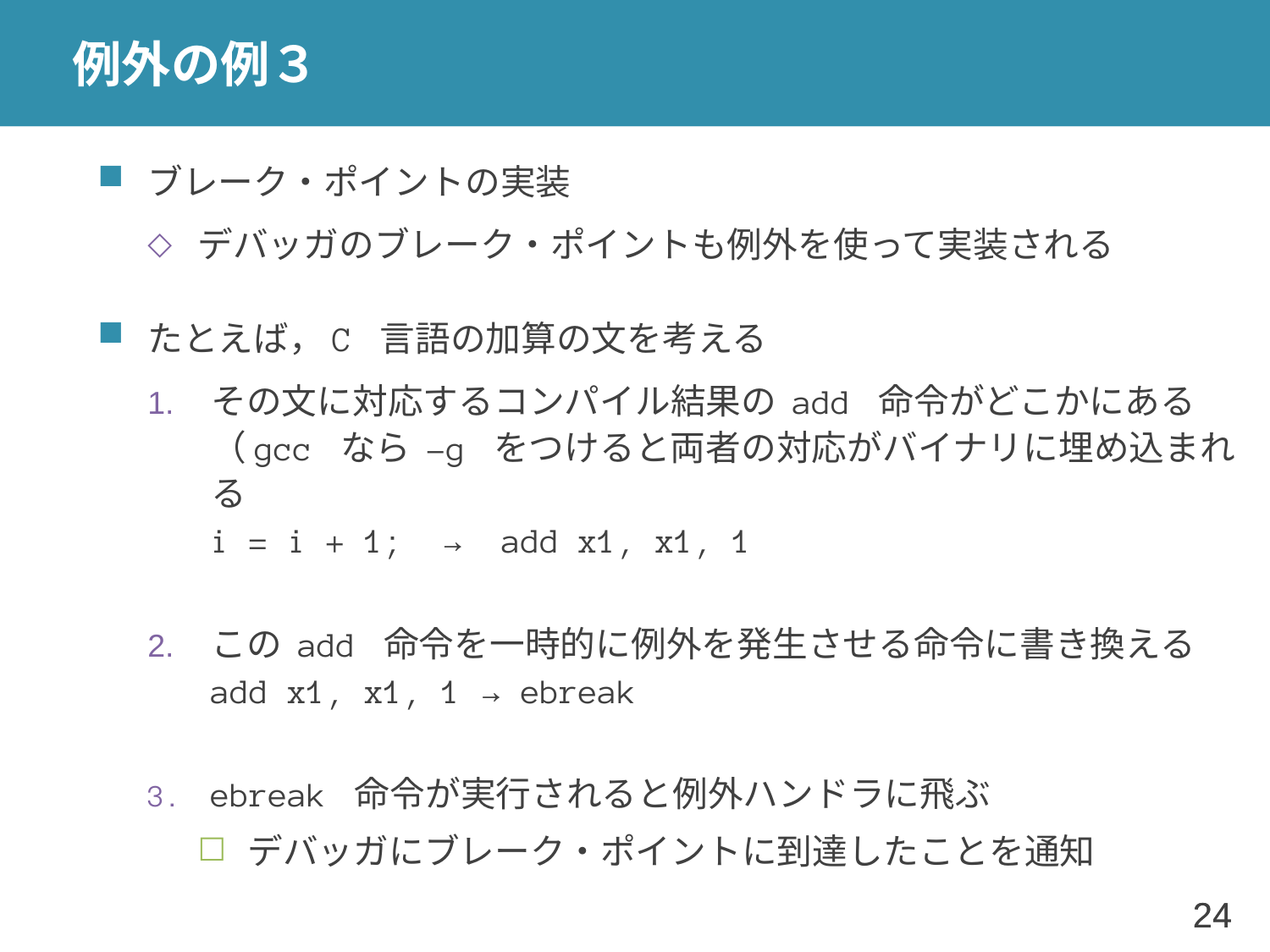

# 例外の例３
ブレーク・ポイントの実装
デバッガのブレーク・ポイントも例外を使って実装される
たとえば，C 言語の加算の文を考える
その文に対応するコンパイル結果の add 命令がどこかにある
（gcc なら -g をつけると両者の対応がバイナリに埋め込まれる
i = i + 1;  →  add x1, x1, 1
この add 命令を一時的に例外を発生させる命令に書き換える
add x1, x1, 1 → ebreak
ebreak 命令が実行されると例外ハンドラに飛ぶ
デバッガにブレーク・ポイントに到達したことを通知